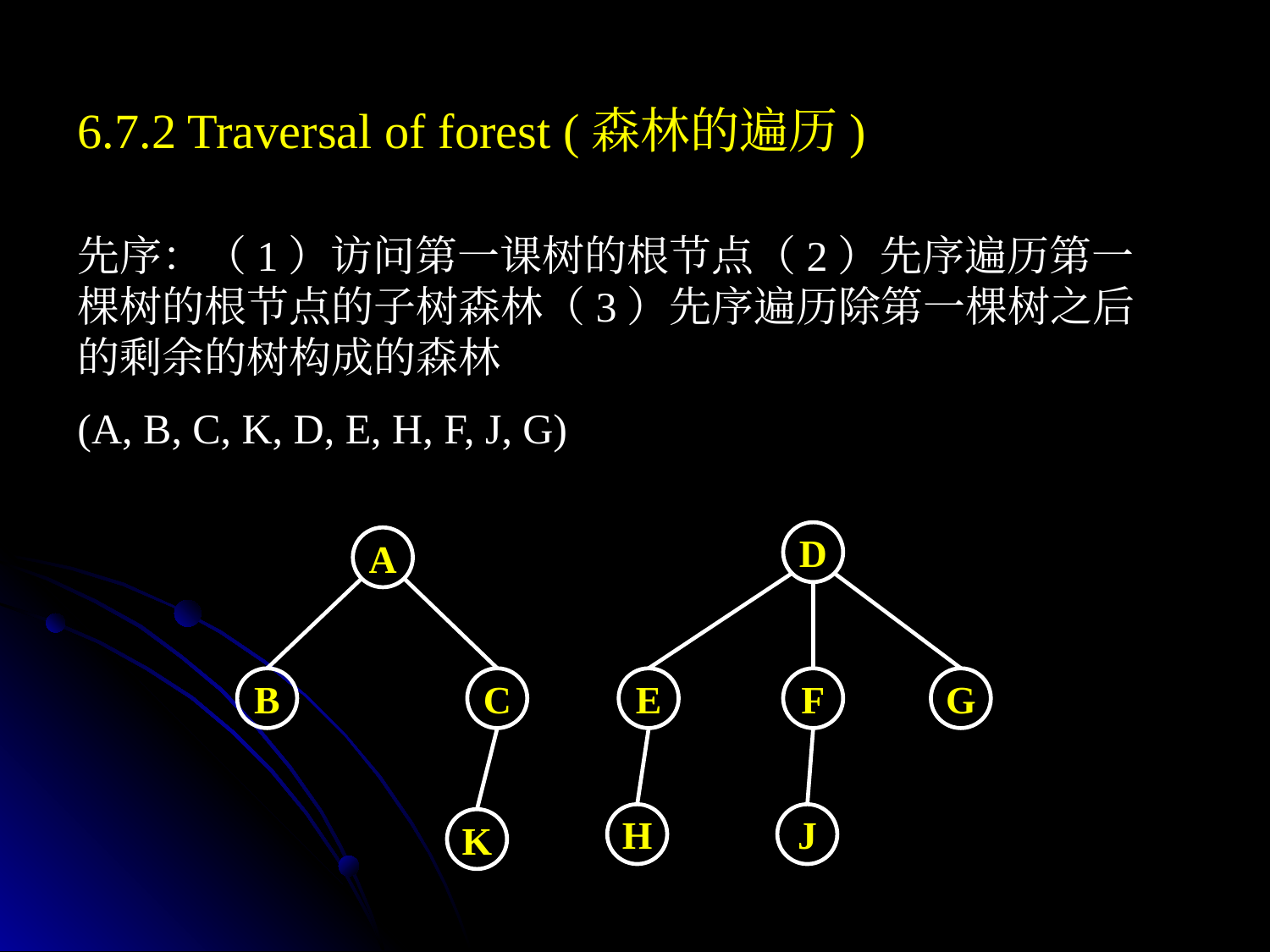

6.7.2 Traversal of forest (森林的遍历)
先序：（1）访问第一课树的根节点（2）先序遍历第一棵树的根节点的子树森林（3）先序遍历除第一棵树之后的剩余的树构成的森林
(A, B, C, K, D, E, H, F, J, G)
D
A
B
C
E
F
G
H
J
K